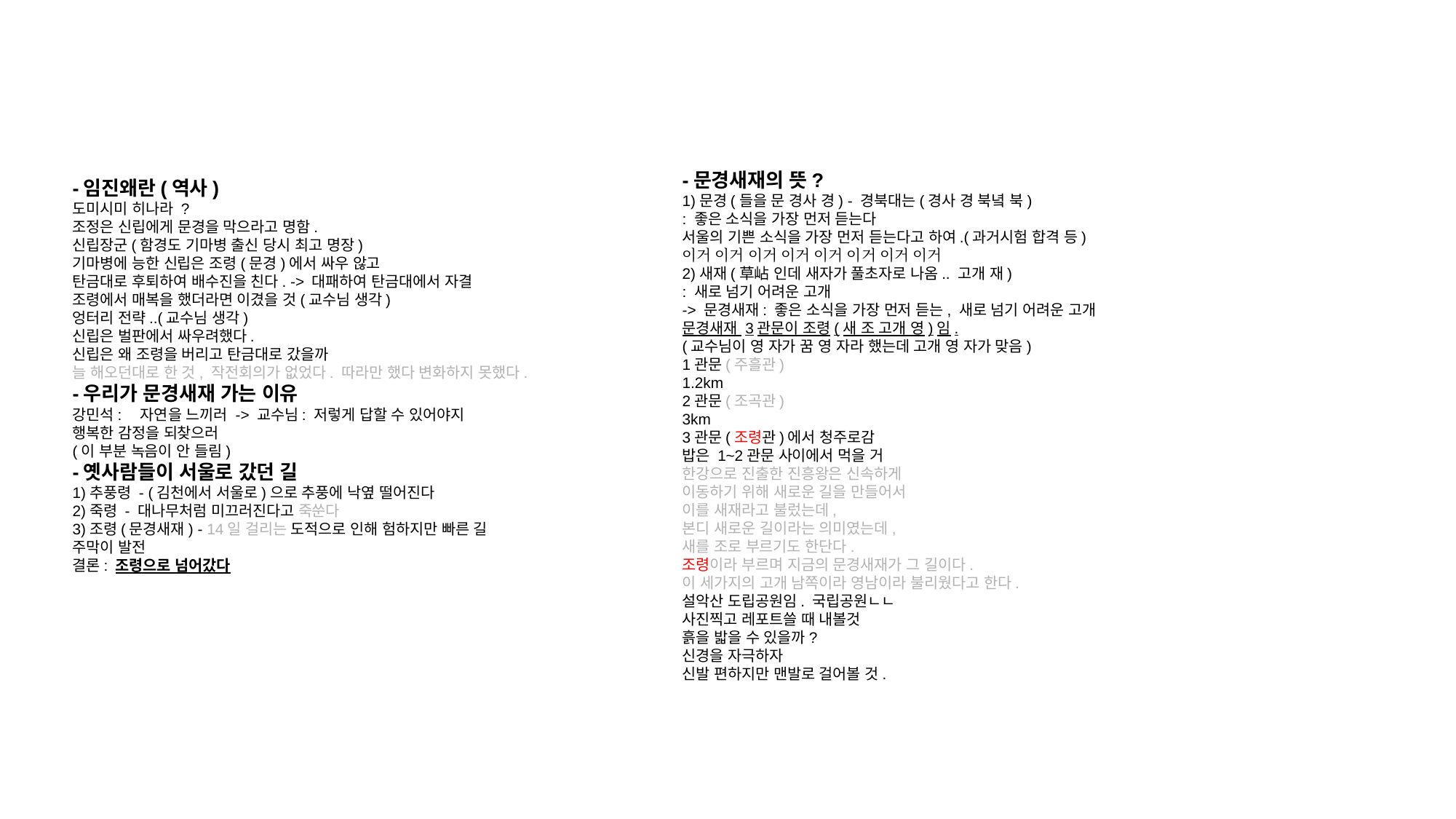

-문경새재의 뜻?
1)문경(들을 문 경사 경) - 경북대는(경사 경 북녘 북)
: 좋은 소식을 가장 먼저 듣는다
서울의 기쁜 소식을 가장 먼저 듣는다고 하여.(과거시험 합격 등)
이거 이거 이거 이거 이거 이거 이거 이거
2)새재(草岾 인데 새자가 풀초자로 나옴.. 고개 재)
: 새로 넘기 어려운 고개
-> 문경새재: 좋은 소식을 가장 먼저 듣는, 새로 넘기 어려운 고개
문경새재 3관문이 조령(새 조 고개 영)임.
(교수님이 영 자가 꿈 영 자라 했는데 고개 영 자가 맞음)
1관문(주흘관)
1.2km
2관문(조곡관)
3km
3관문(조령관)에서 청주로감
밥은 1~2관문 사이에서 먹을 거
한강으로 진출한 진흥왕은 신속하게
이동하기 위해 새로운 길을 만들어서
이를 새재라고 불렀는데,
본디 새로운 길이라는 의미였는데,
새를 조로 부르기도 한단다.
조령이라 부르며 지금의 문경새재가 그 길이다.
이 세가지의 고개 남쪽이라 영남이라 불리웠다고 한다.
설악산 도립공원임. 국립공원ㄴㄴ
사진찍고 레포트쓸 때 내볼것
흙을 밟을 수 있을까?
신경을 자극하자
신발 편하지만 맨발로 걸어볼 것.
-임진왜란(역사)
도미시미 히나라 ?
조정은 신립에게 문경을 막으라고 명함.
신립장군(함경도 기마병 출신 당시 최고 명장)
기마병에 능한 신립은 조령(문경)에서 싸우 않고
탄금대로 후퇴하여 배수진을 친다. -> 대패하여 탄금대에서 자결
조령에서 매복을 했더라면 이겼을 것(교수님 생각)
엉터리 전략..(교수님 생각)
신립은 벌판에서 싸우려했다.
신립은 왜 조령을 버리고 탄금대로 갔을까
늘 해오던대로 한 것, 작전회의가 없었다. 따라만 했다 변화하지 못했다.
-우리가 문경새재 가는 이유
강민석:　자연을 느끼러 -> 교수님: 저렇게 답할 수 있어야지
행복한 감정을 되찾으러
(이 부분 녹음이 안 들림)
-옛사람들이 서울로 갔던 길
1)추풍령 - (김천에서 서울로)으로 추풍에 낙옆 떨어진다
2)죽령 - 대나무처럼 미끄러진다고 죽쑨다
3)조령(문경새재) - 14일 걸리는 도적으로 인해 험하지만 빠른 길
주막이 발전
결론: 조령으로 넘어갔다